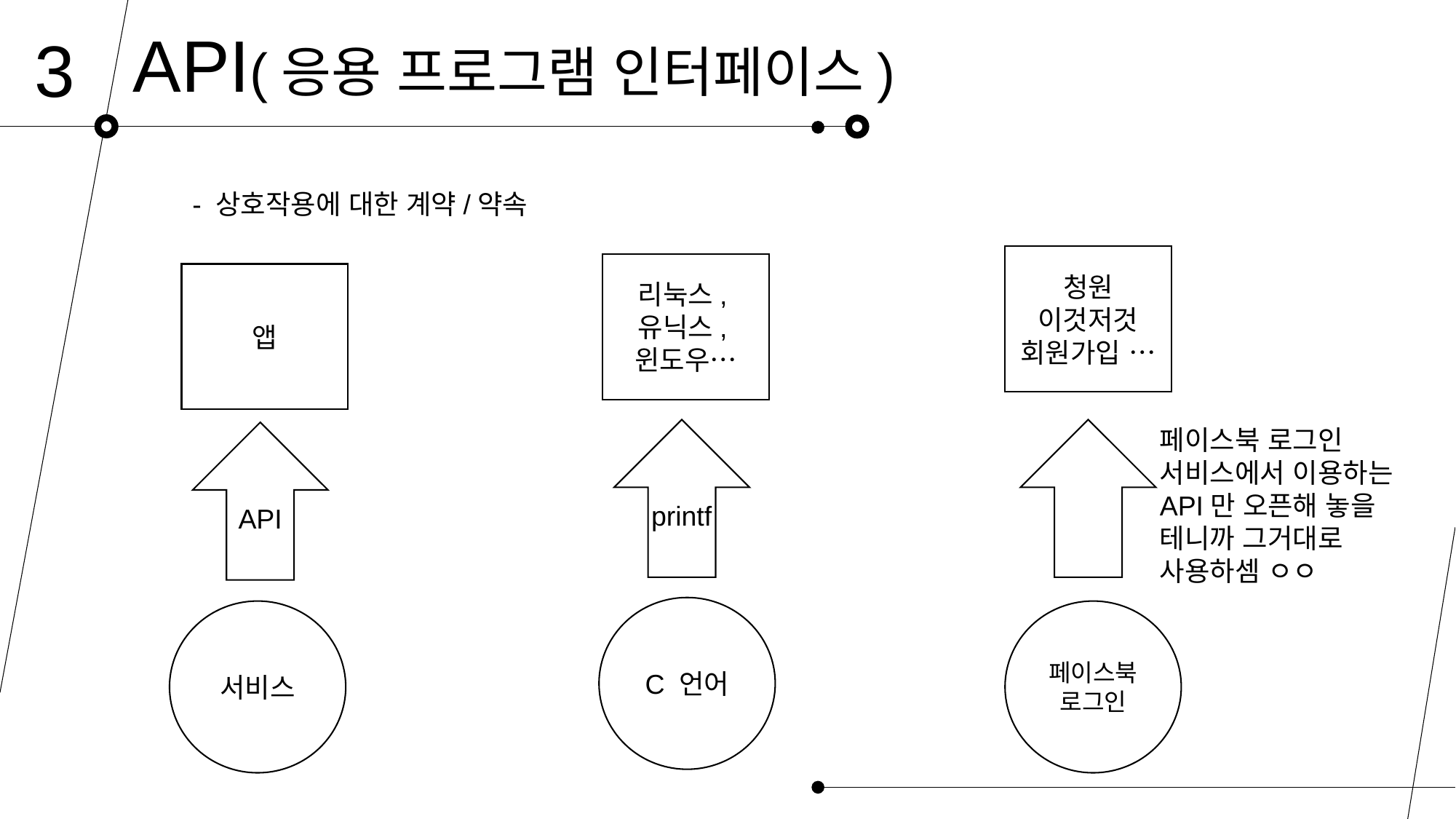

API(응용 프로그램 인터페이스)
3
- 상호작용에 대한 계약/약속
청원
이것저것 회원가입 …
리눅스,유닉스,윈도우…
앱
페이스북 로그인 서비스에서 이용하는 API만 오픈해 놓을 테니까 그거대로 사용하셈 ㅇㅇ

API
printf

C 언어
서비스
페이스북 로그인